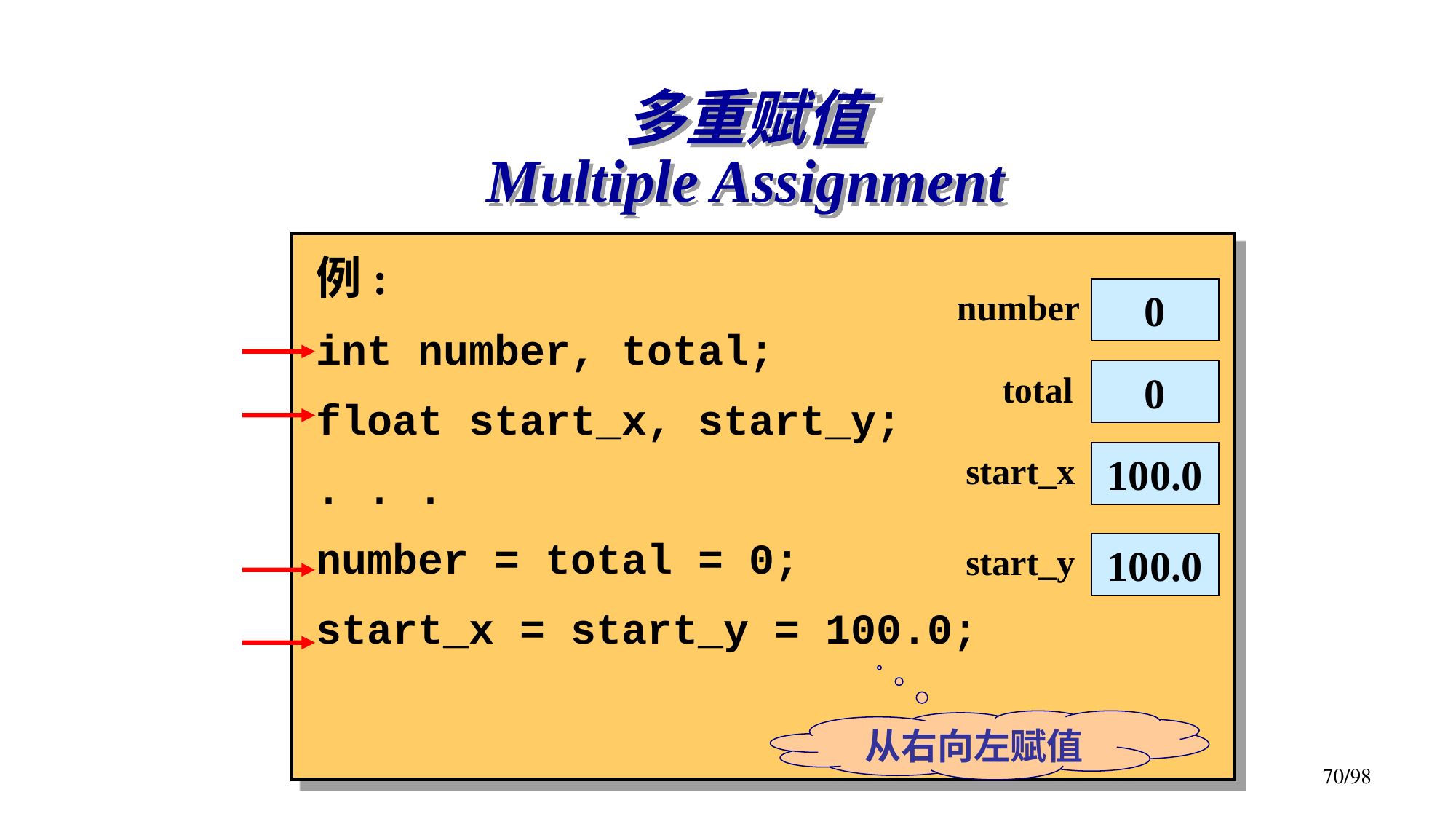

# 多重赋值 Multiple Assignment
例:
int number, total;
float start_x, start_y;
. . .
number = total = 0;
start_x = start_y = 100.0;

number
??
??
total
0
0

start_x
??
start_y
??
100.0
100.0

从右向左赋值